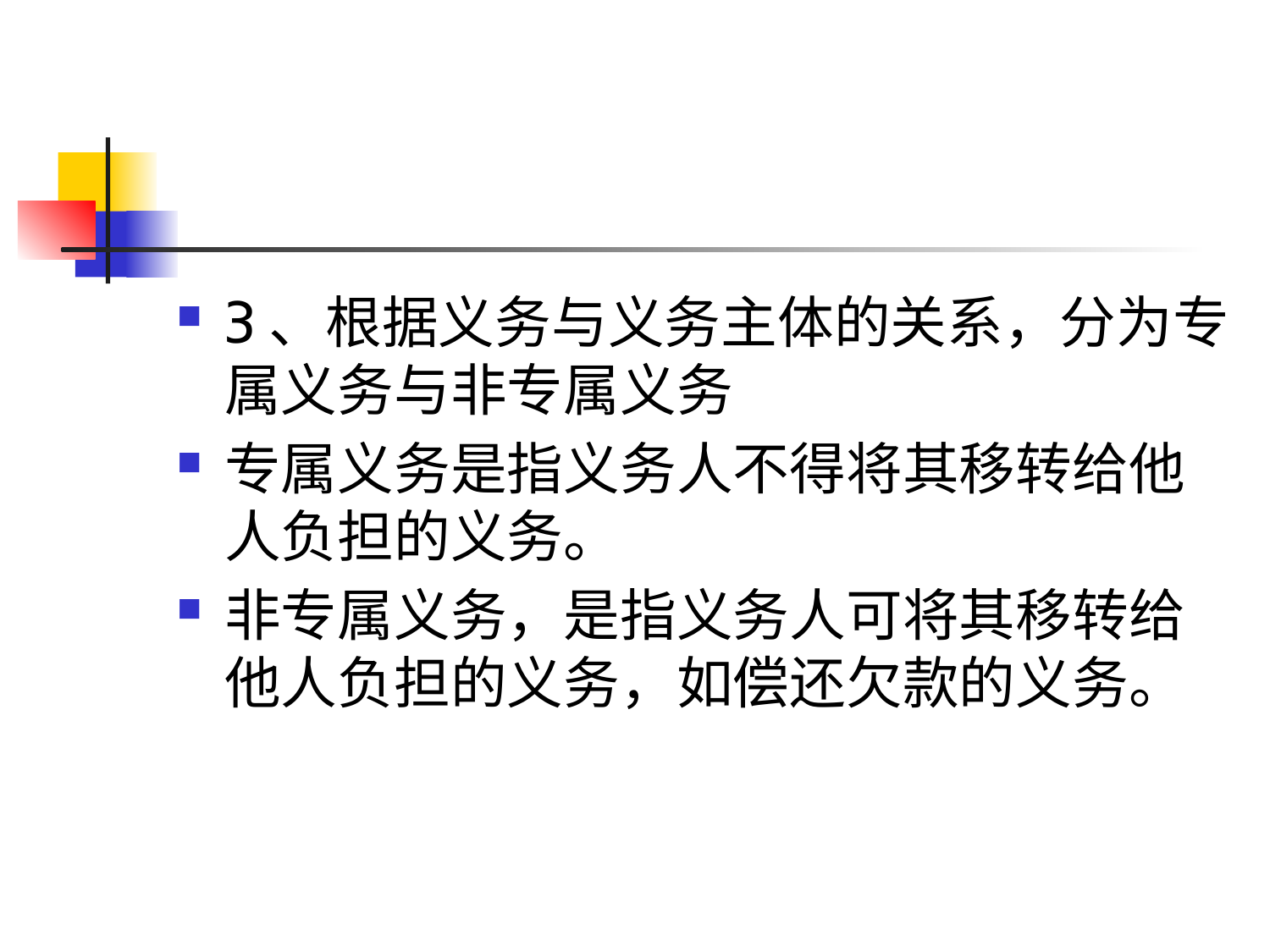

#
3、根据义务与义务主体的关系，分为专属义务与非专属义务
专属义务是指义务人不得将其移转给他人负担的义务。
非专属义务，是指义务人可将其移转给他人负担的义务，如偿还欠款的义务。